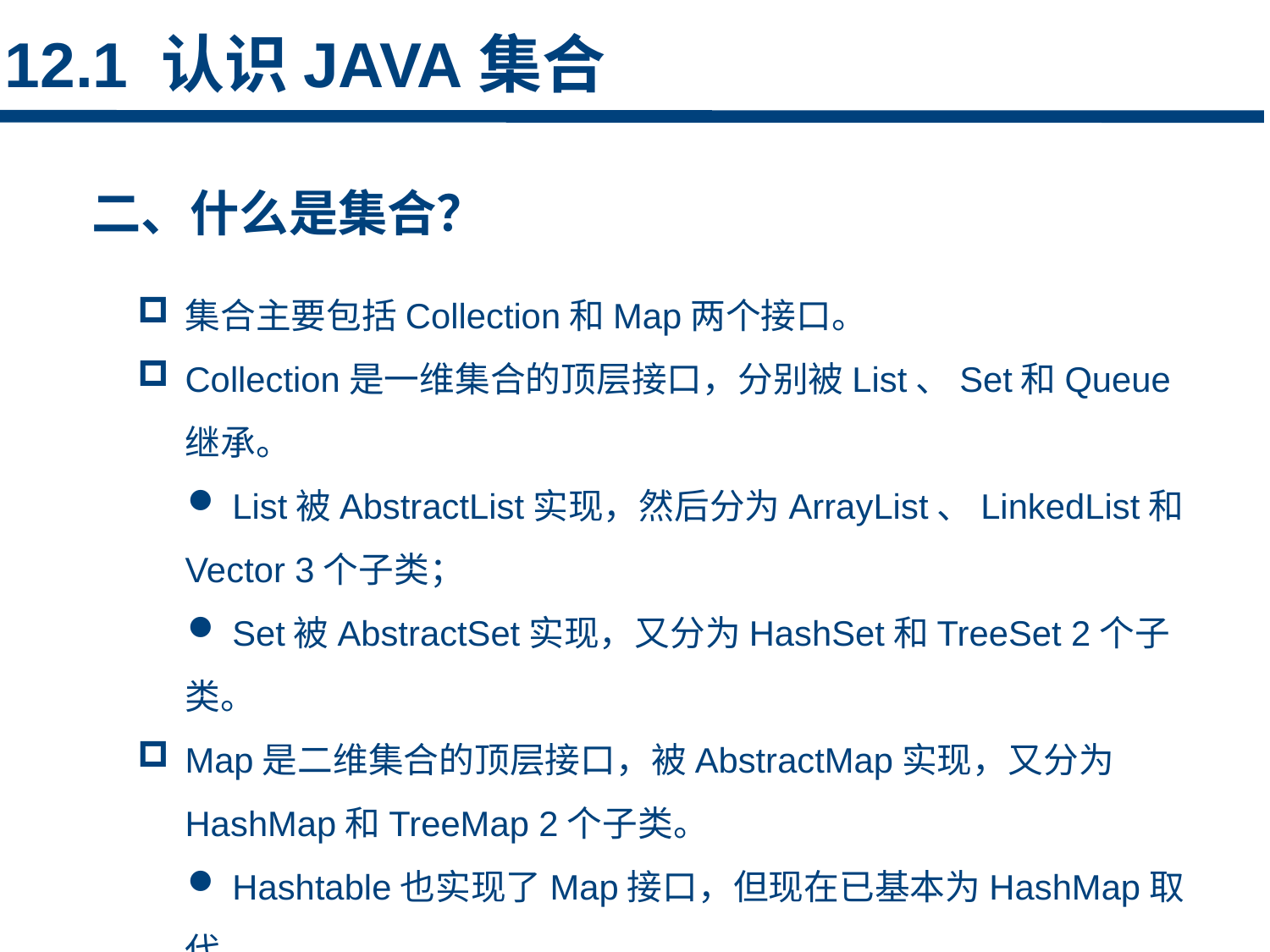

12.1 认识JAVA集合
二、什么是集合？
集合主要包括Collection和Map两个接口。
Collection是一维集合的顶层接口，分别被List、Set和Queue继承。
 List被AbstractList实现，然后分为ArrayList、LinkedList和Vector 3个子类；
 Set被AbstractSet实现，又分为HashSet和TreeSet 2个子类。
Map是二维集合的顶层接口，被AbstractMap实现，又分为HashMap和TreeMap 2个子类。
 Hashtable也实现了Map接口，但现在已基本为HashMap取代。
点击添加文本
点击添加文本
点击添加文本
点击添加文本